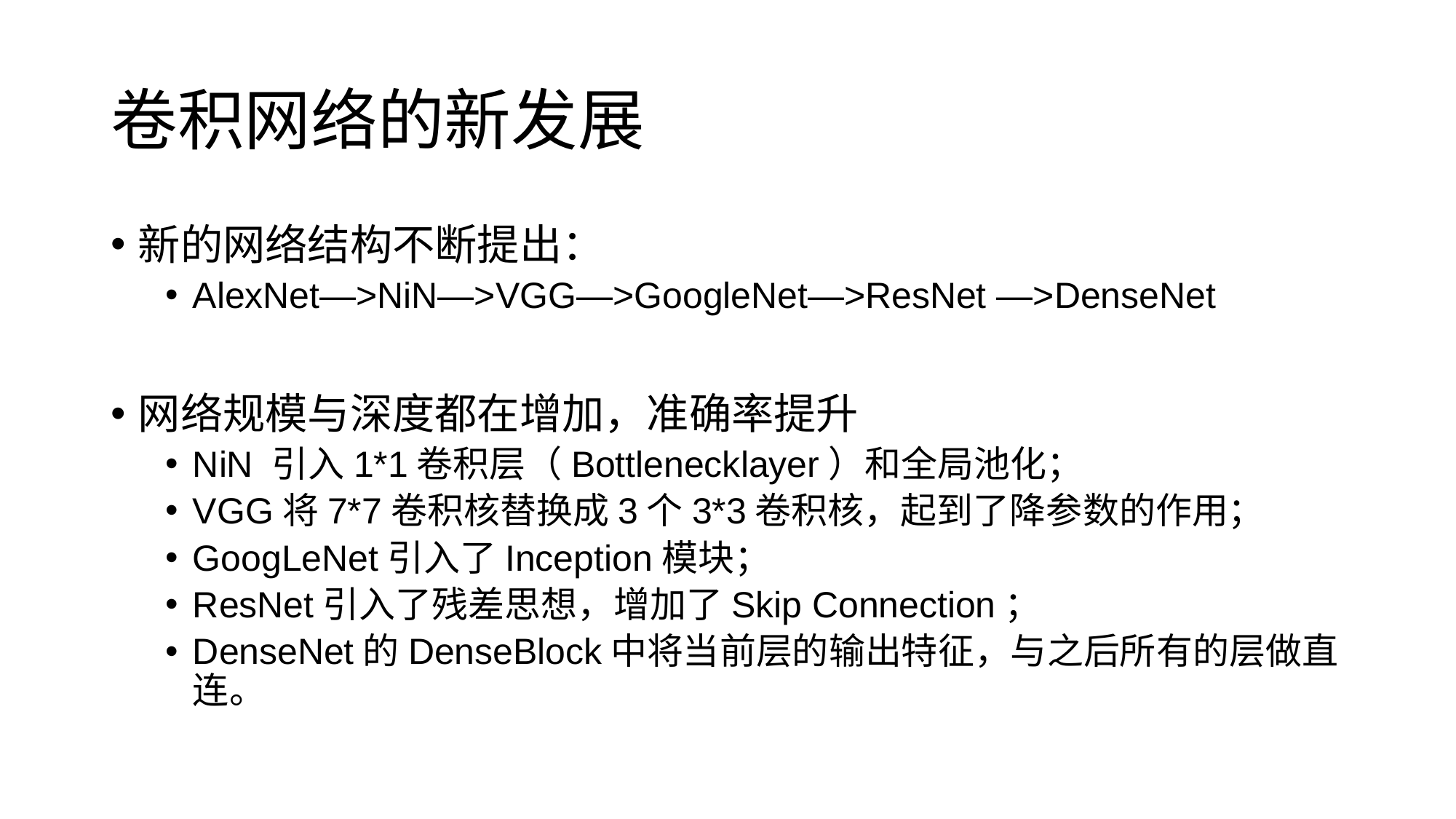

# 卷积网络的新发展
新的网络结构不断提出：
AlexNet—>NiN—>VGG—>GoogleNet—>ResNet —>DenseNet

网络规模与深度都在增加，准确率提升
NiN 引入1*1卷积层（Bottlenecklayer）和全局池化；
VGG将7*7卷积核替换成3个3*3卷积核，起到了降参数的作用；
GoogLeNet引入了Inception模块；
ResNet引入了残差思想，增加了Skip Connection；
DenseNet的DenseBlock中将当前层的输出特征，与之后所有的层做直连。